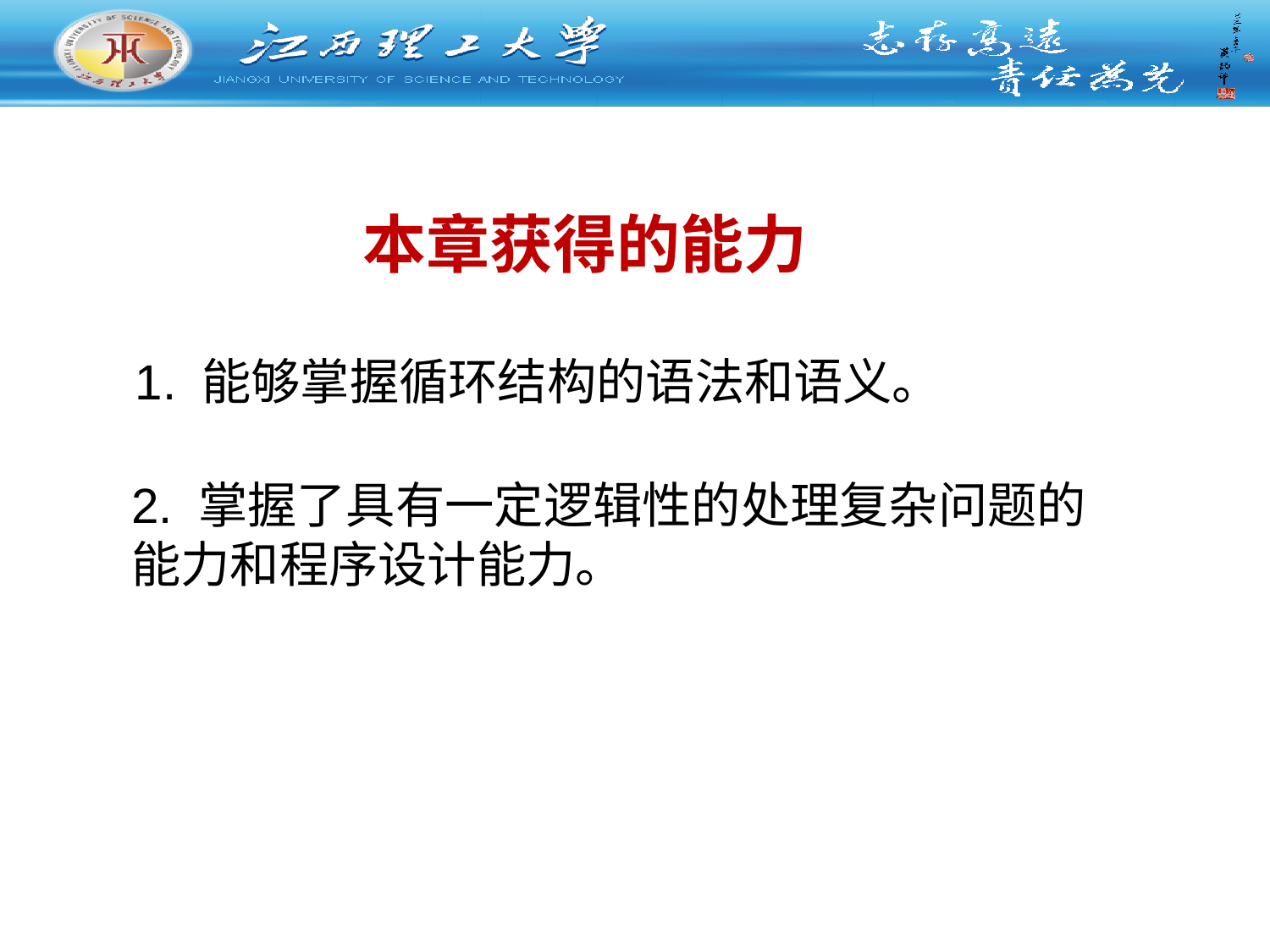

本章获得的能力
1. 能够掌握循环结构的语法和语义。
2. 掌握了具有一定逻辑性的处理复杂问题的能力和程序设计能力。